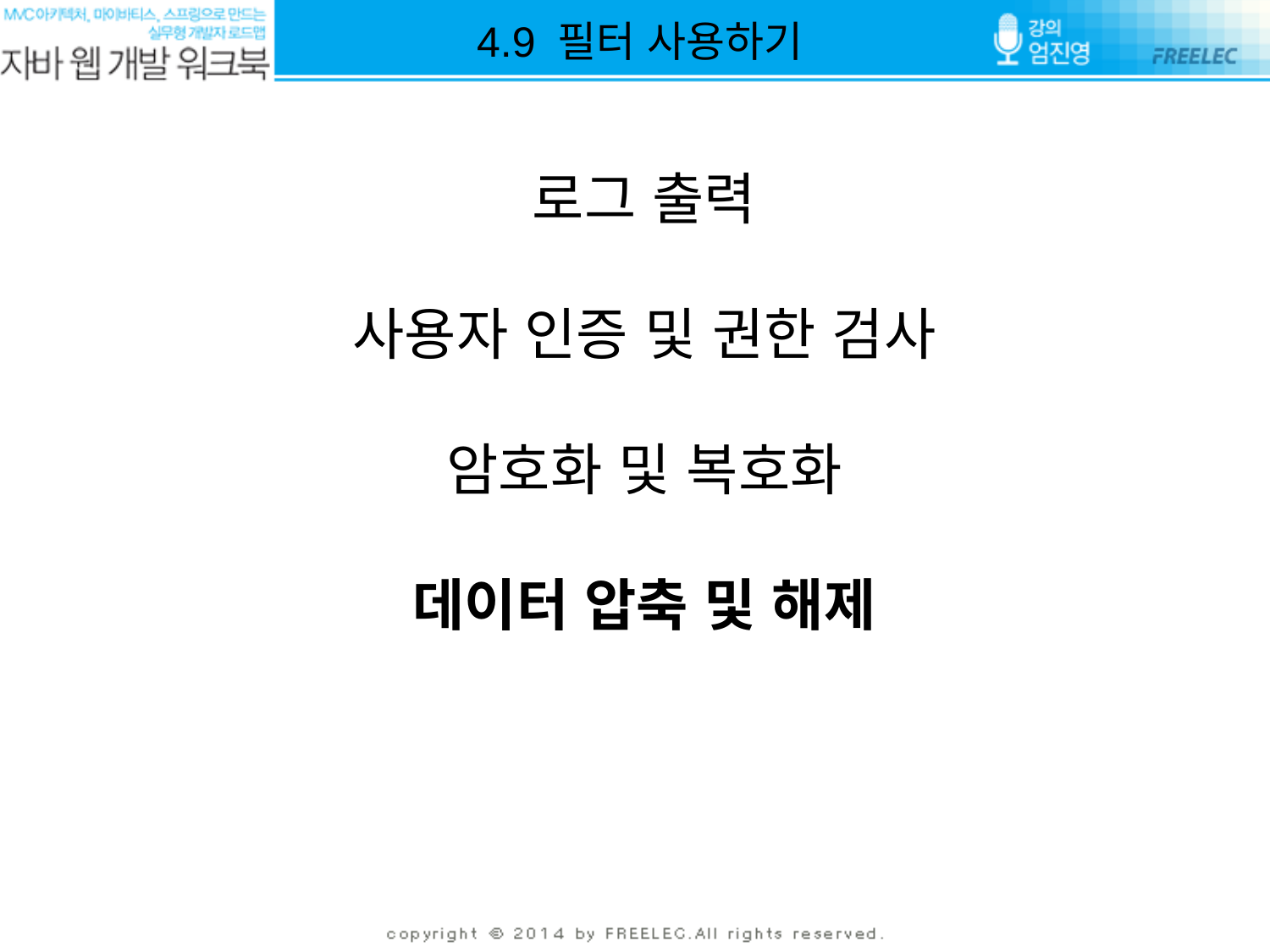

4.9 필터 사용하기
로그 출력

사용자 인증 및 권한 검사

암호화 및 복호화

데이터 압축 및 해제